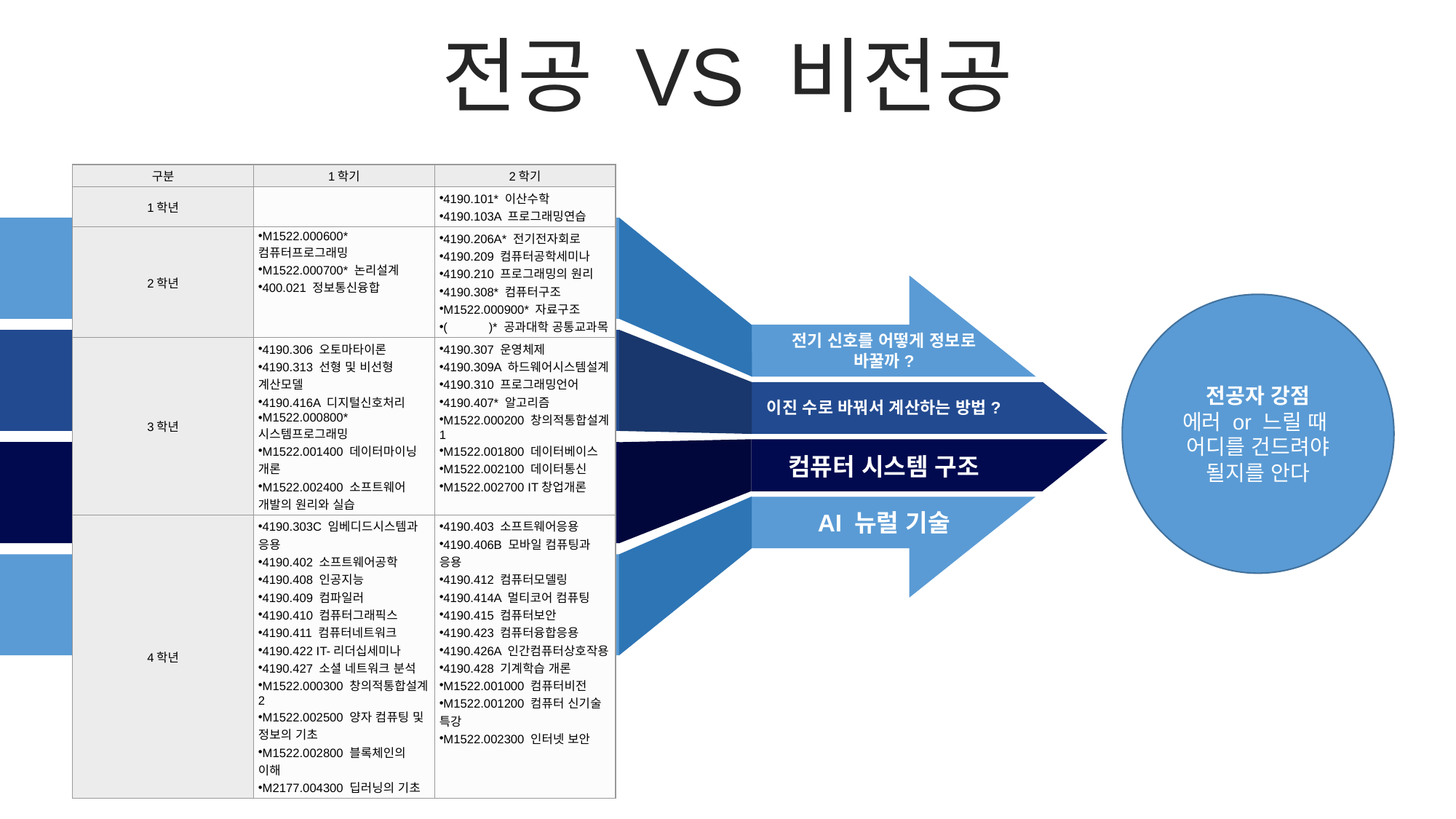

전공 VS 비전공
| 구분 | 1학기 | 2학기 |
| --- | --- | --- |
| 1학년 |  | 4190.101\* 이산수학 4190.103A 프로그래밍연습 |
| 2학년 | M1522.000600\* 컴퓨터프로그래밍 M1522.000700\* 논리설계 400.021 정보통신융합 | 4190.206A\* 전기전자회로 4190.209 컴퓨터공학세미나 4190.210 프로그래밍의 원리 4190.308\* 컴퓨터구조 M1522.000900\* 자료구조 (            )\* 공과대학 공통교과목 |
| 3학년 | 4190.306 오토마타이론 4190.313 선형 및 비선형 계산모델 4190.416A 디지털신호처리 M1522.000800\* 시스템프로그래밍 M1522.001400 데이터마이닝 개론 M1522.002400 소프트웨어 개발의 원리와 실습 | 4190.307 운영체제 4190.309A 하드웨어시스템설계 4190.310 프로그래밍언어 4190.407\* 알고리즘 M1522.000200 창의적통합설계1 M1522.001800 데이터베이스 M1522.002100 데이터통신 M1522.002700 IT창업개론 |
| 4학년 | 4190.303C 임베디드시스템과 응용 4190.402 소프트웨어공학 4190.408 인공지능 4190.409 컴파일러 4190.410 컴퓨터그래픽스 4190.411 컴퓨터네트워크 4190.422 IT-리더십세미나 4190.427 소셜 네트워크 분석 M1522.000300 창의적통합설계2 M1522.002500 양자 컴퓨팅 및 정보의 기초 M1522.002800 블록체인의 이해 M2177.004300 딥러닝의 기초 | 4190.403 소프트웨어응용 4190.406B 모바일 컴퓨팅과 응용 4190.412 컴퓨터모델링 4190.414A 멀티코어 컴퓨팅 4190.415 컴퓨터보안 4190.423 컴퓨터융합응용 4190.426A 인간컴퓨터상호작용 4190.428 기계학습 개론 M1522.001000 컴퓨터비전 M1522.001200 컴퓨터 신기술 특강 M1522.002300 인터넷 보안 |

Simple Portfolio Presentation

전공자 강점
에러 or 느릴 때
어디를 건드려야 될지를 안다
전기 신호를 어떻게 정보로 바꿀까?

Simple Portfolio
이진 수로 바꿔서 계산하는 방법?

컴퓨터 시스템 구조
Portfolio Presentation

AI 뉴럴 기술

Simple Presentation